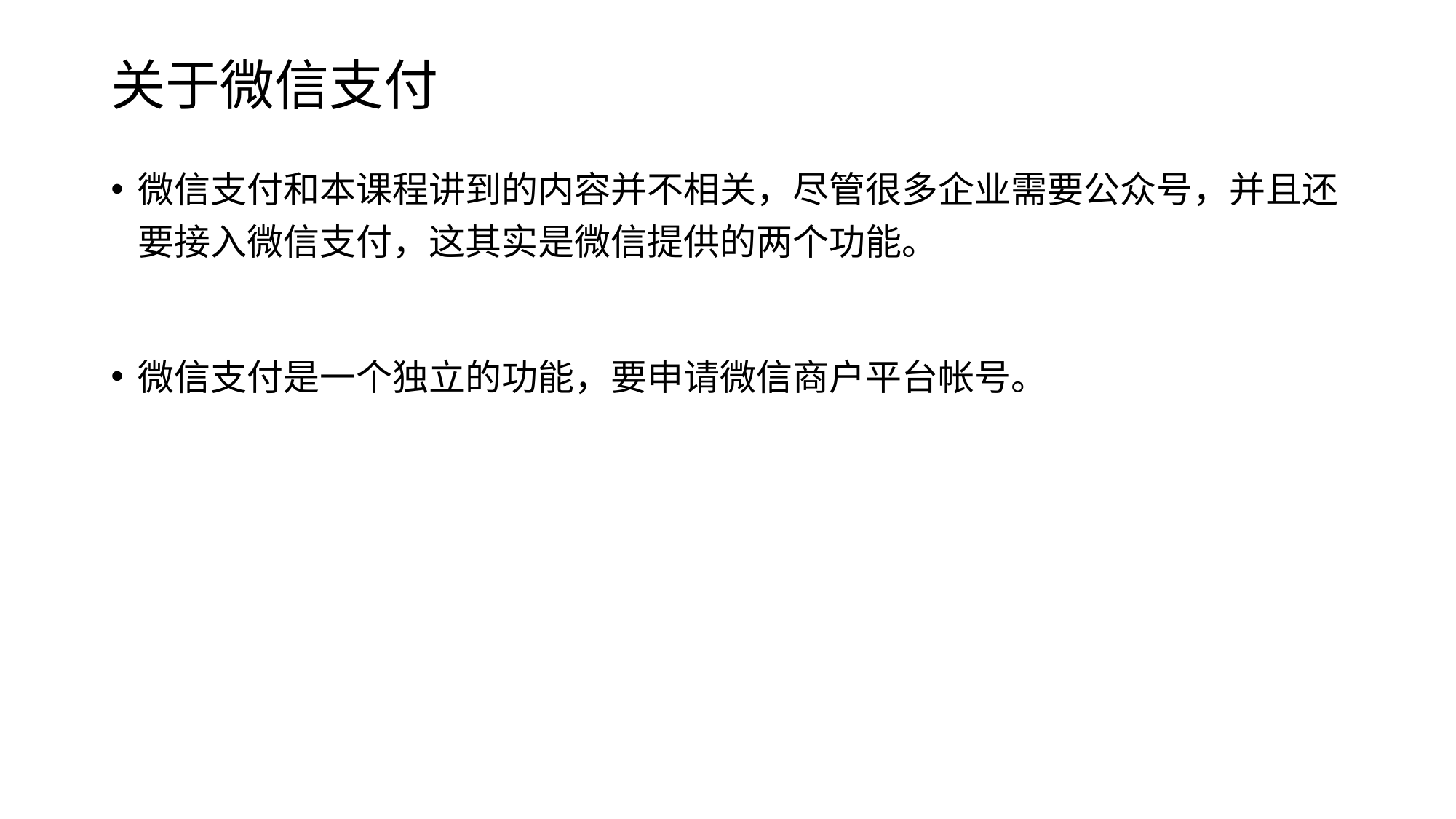

关于微信支付
微信支付和本课程讲到的内容并不相关，尽管很多企业需要公众号，并且还要接入微信支付，这其实是微信提供的两个功能。

微信支付是一个独立的功能，要申请微信商户平台帐号。